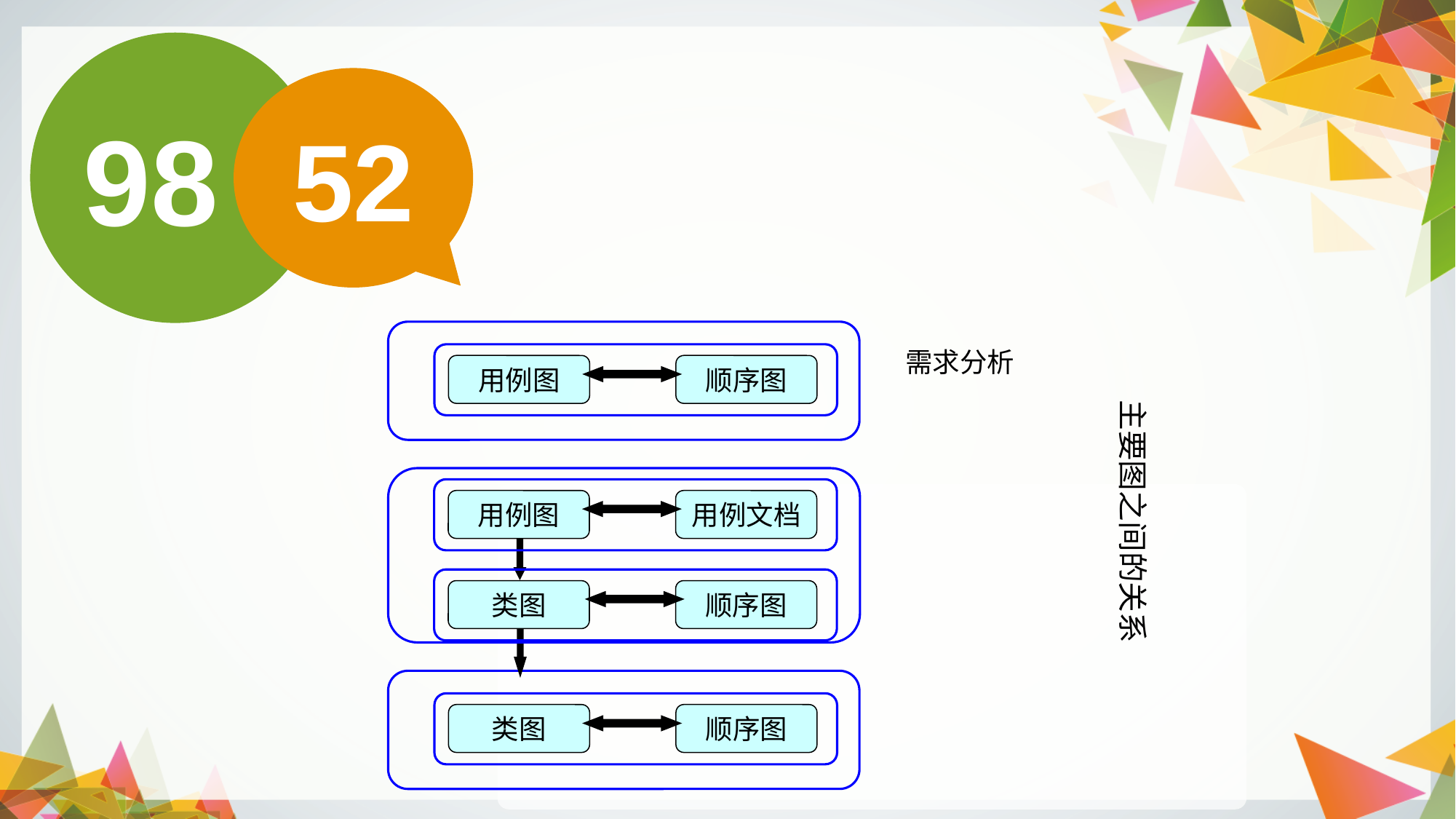

98
52

需求分析

用例图
顺序图

主要图之间的关系

用例图
用例文档

类图
顺序图

类图
顺序图